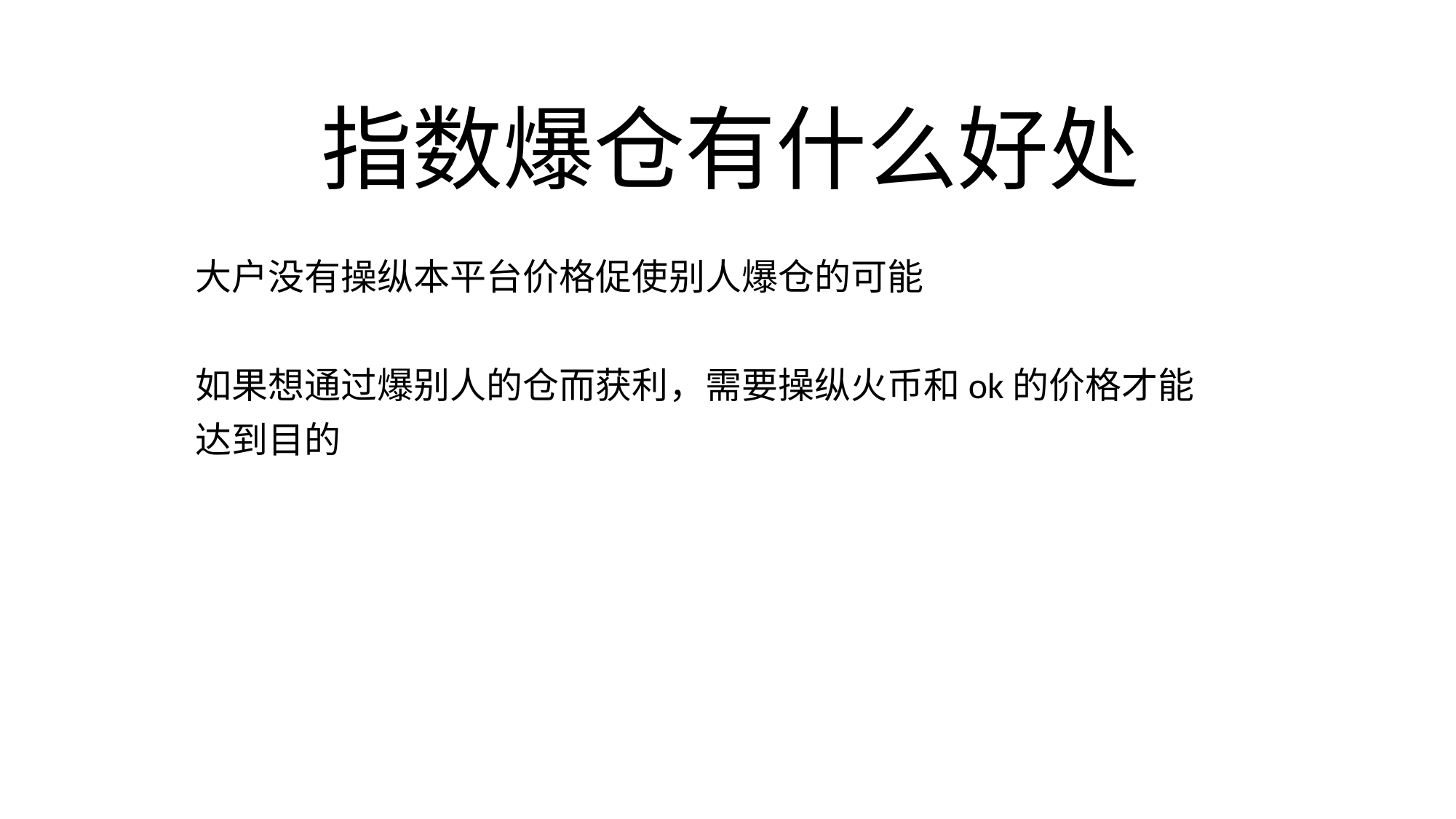

# 指数爆仓有什么好处
大户没有操纵本平台价格促使别人爆仓的可能

如果想通过爆别人的仓而获利，需要操纵火币和ok的价格才能
达到目的